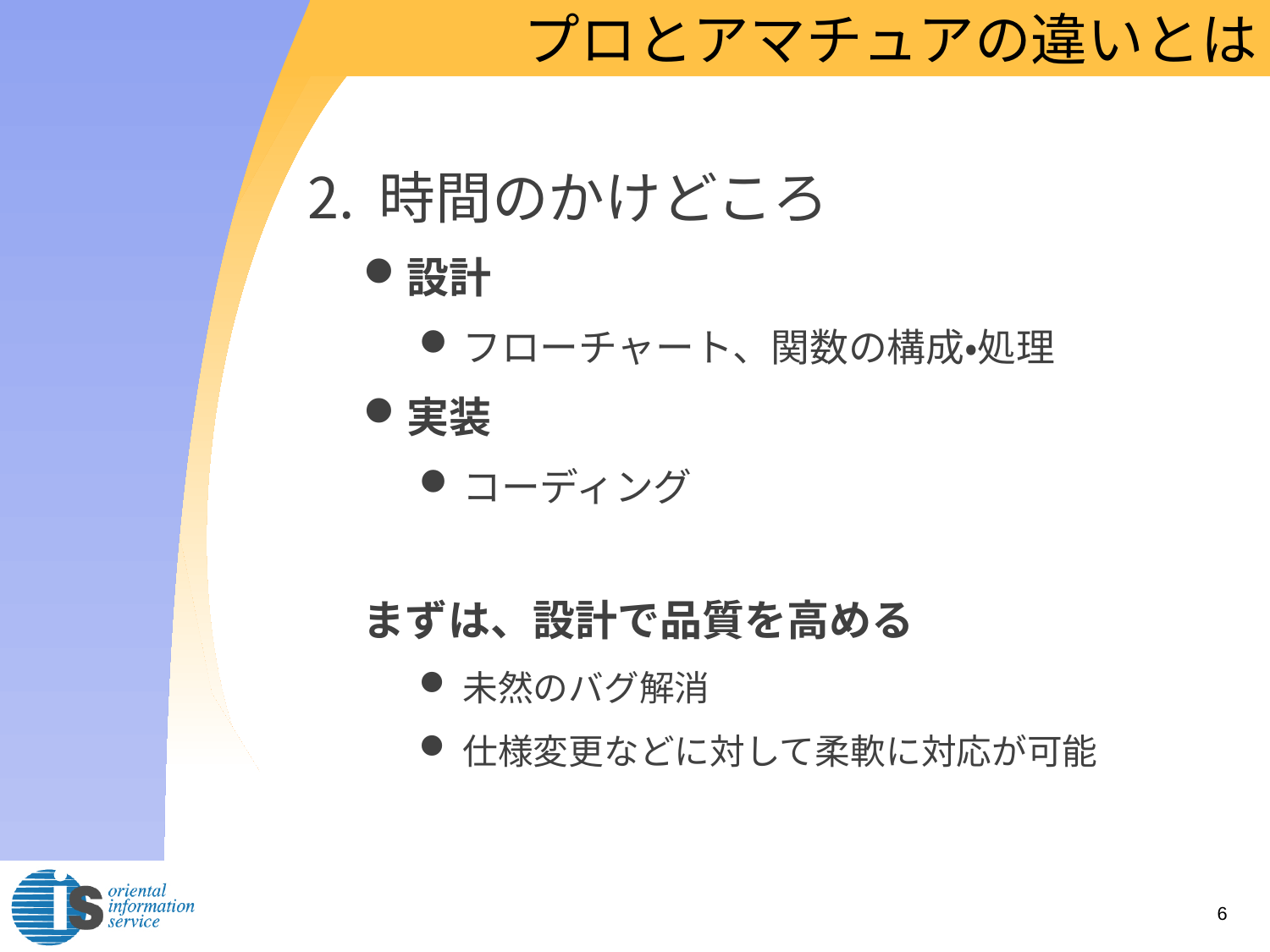

# プロとアマチュアの違いとは
時間のかけどころ
設計
フローチャート、関数の構成・処理
実装
コーディング

まずは、設計で品質を高める
未然のバグ解消
仕様変更などに対して柔軟に対応が可能

6